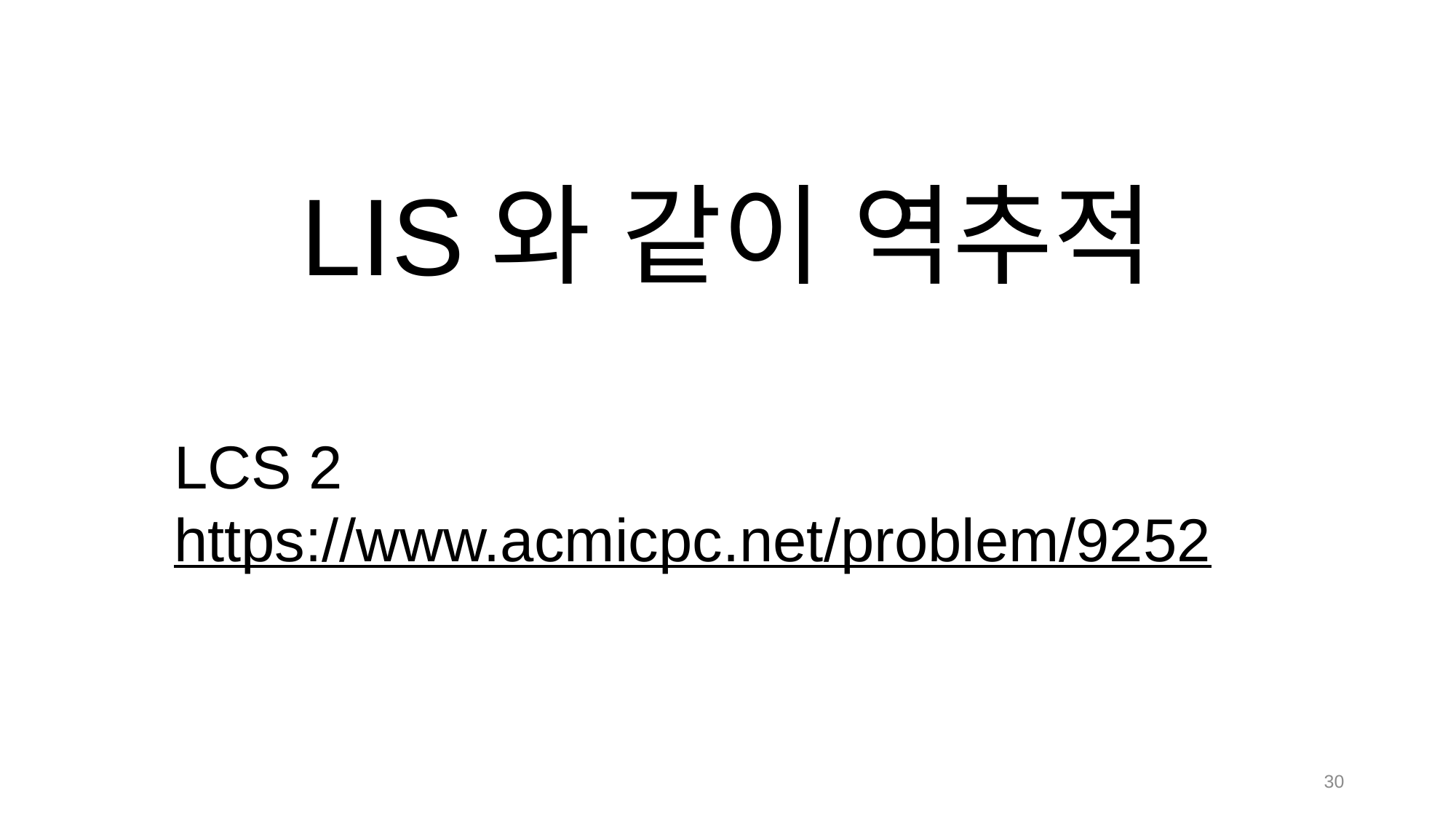

LIS와 같이 역추적

LCS 2
https://www.acmicpc.net/problem/9252
30